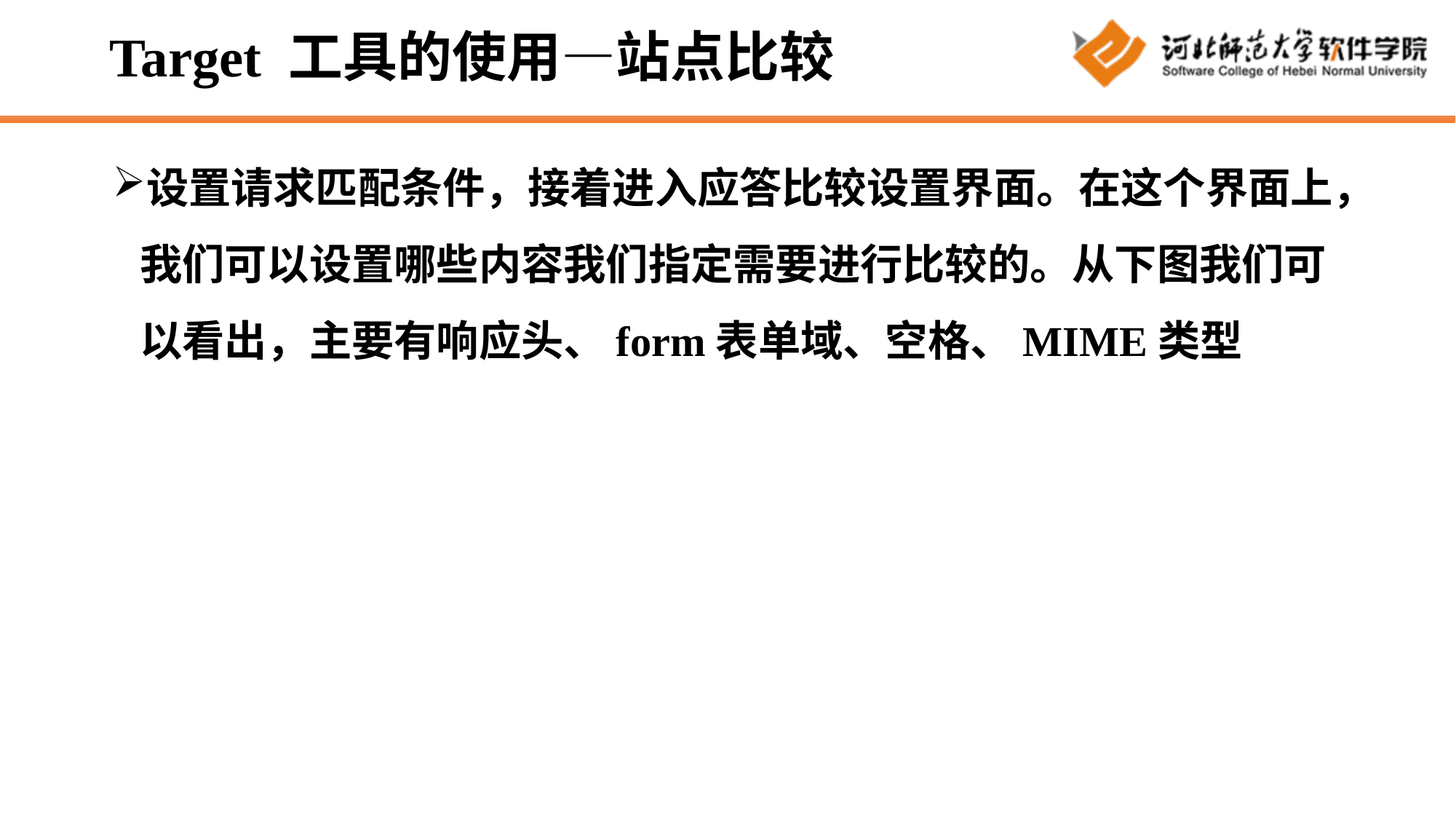

# Target 工具的使用—站点比较
设置请求匹配条件，接着进入应答比较设置界面。在这个界面上，我们可以设置哪些内容我们指定需要进行比较的。从下图我们可以看出，主要有响应头、form表单域、空格、MIME类型